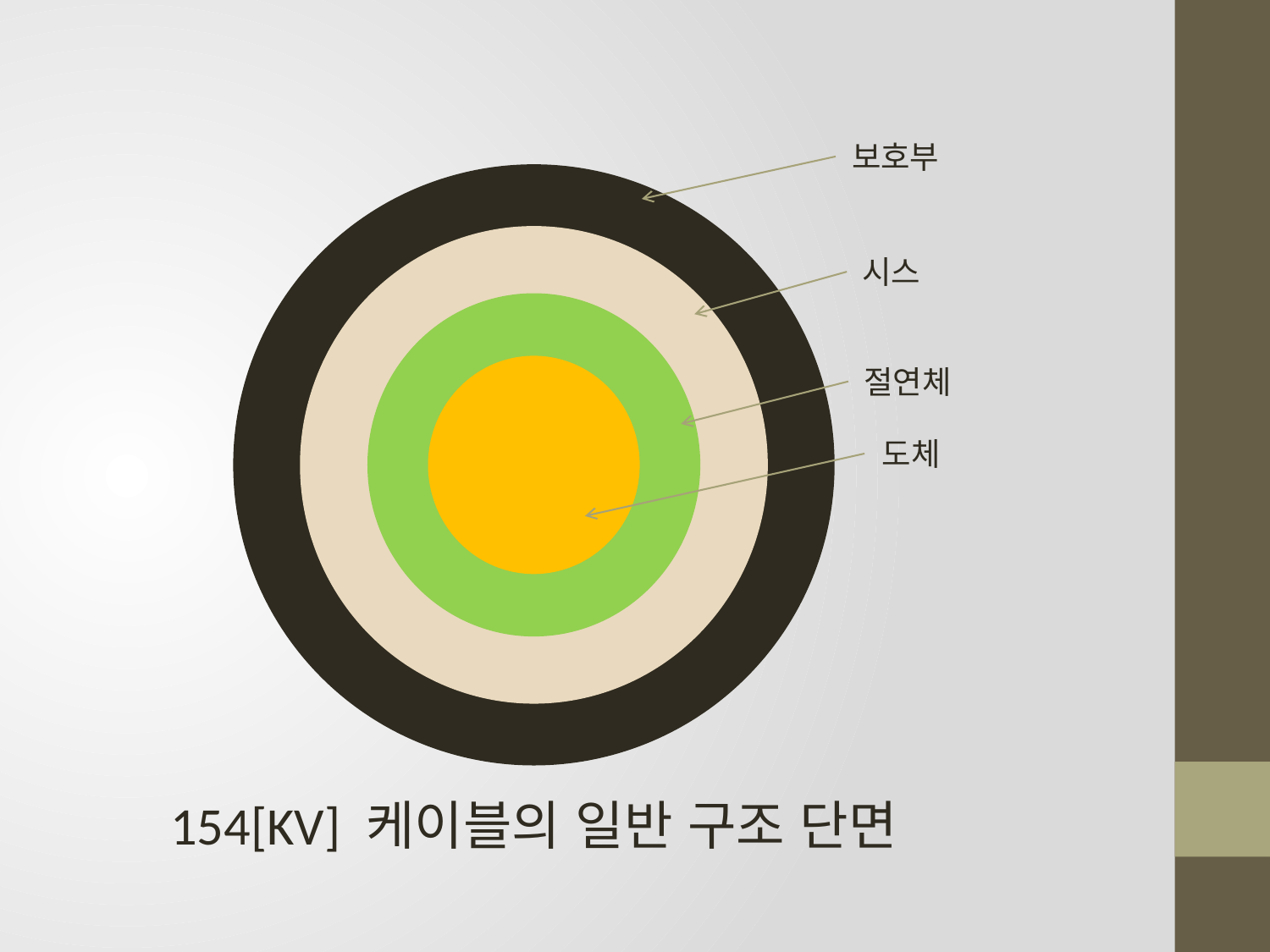

보호부

시스

절연체
도체
154[KV] 케이블의 일반 구조 단면